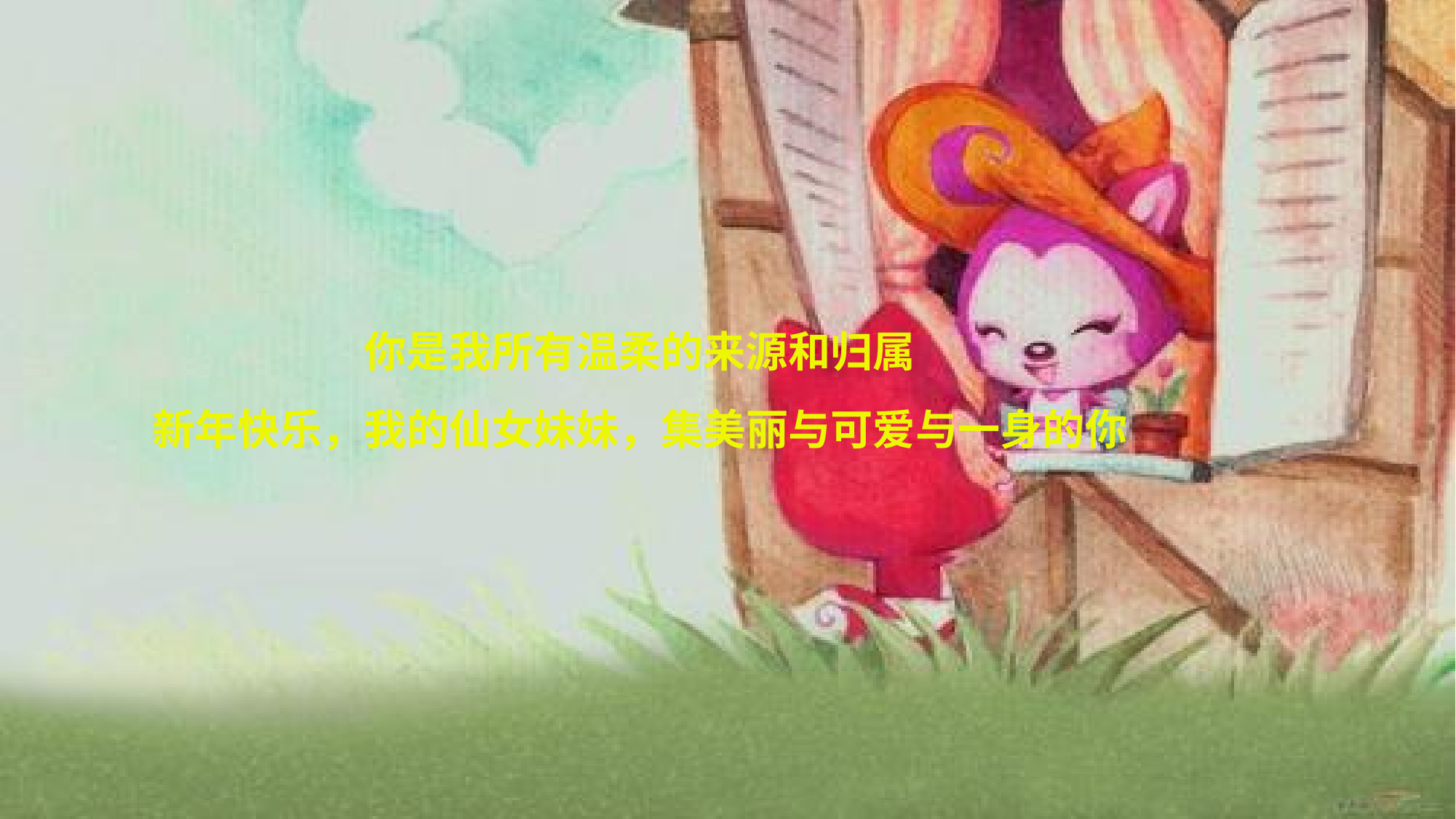

你是我所有温柔的来源和归属
新年快乐，我的仙女妹妹，集美丽与可爱与一身的你